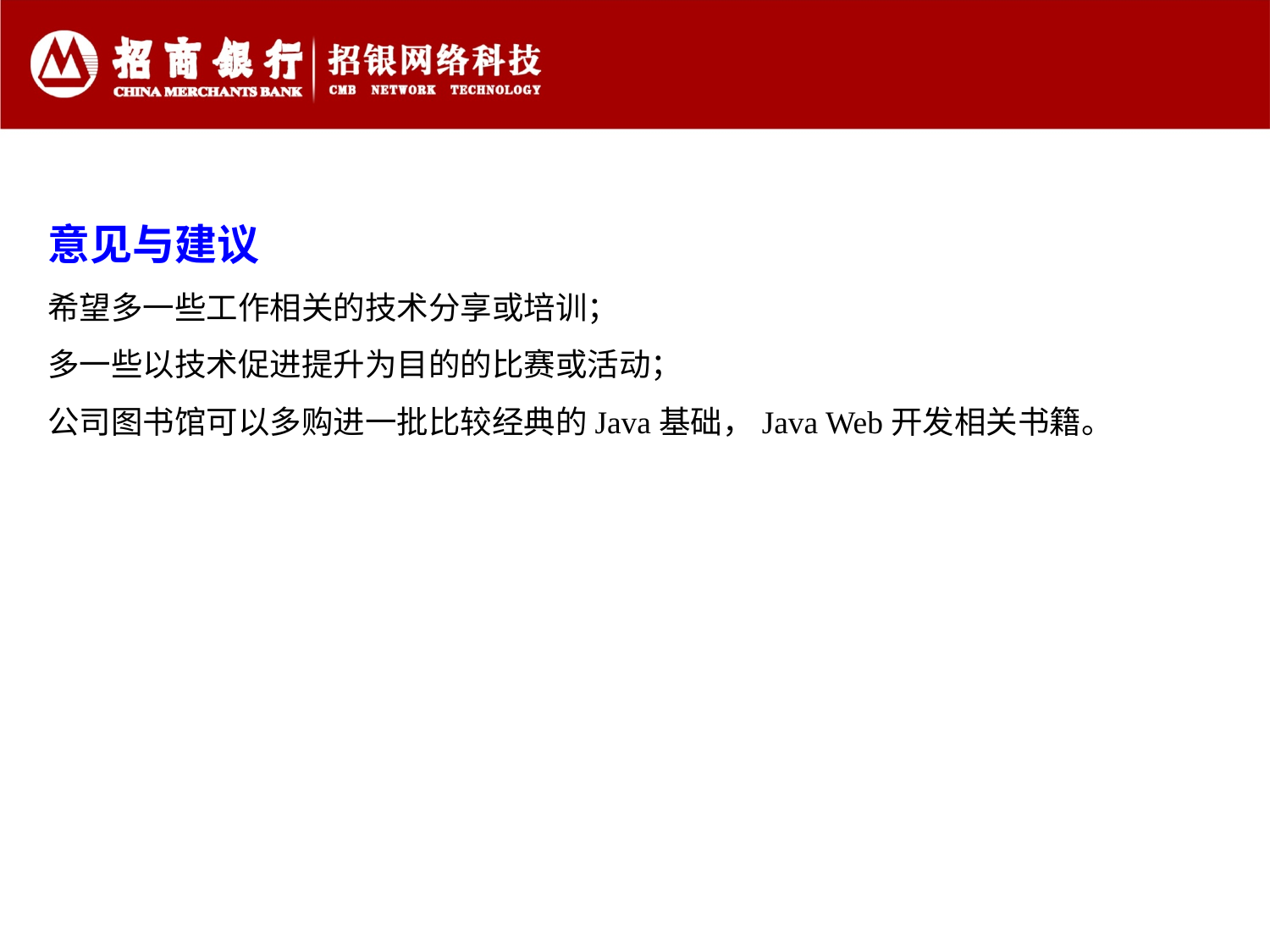

意见与建议
希望多一些工作相关的技术分享或培训；
多一些以技术促进提升为目的的比赛或活动；
公司图书馆可以多购进一批比较经典的Java基础，Java Web开发相关书籍。